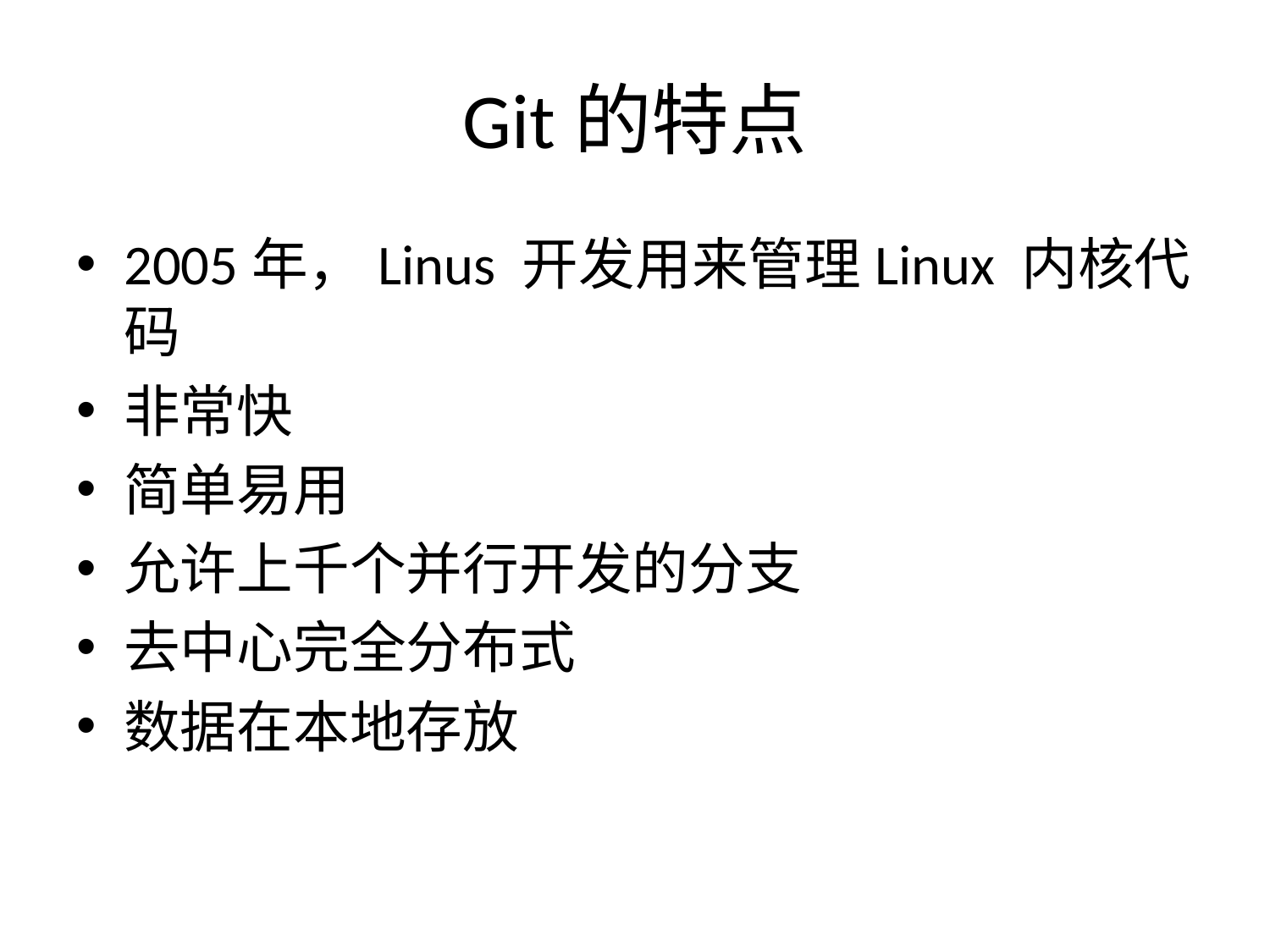

# Git的特点
2005年，Linus 开发用来管理Linux 内核代码
非常快
简单易用
允许上千个并行开发的分支
去中心完全分布式
数据在本地存放